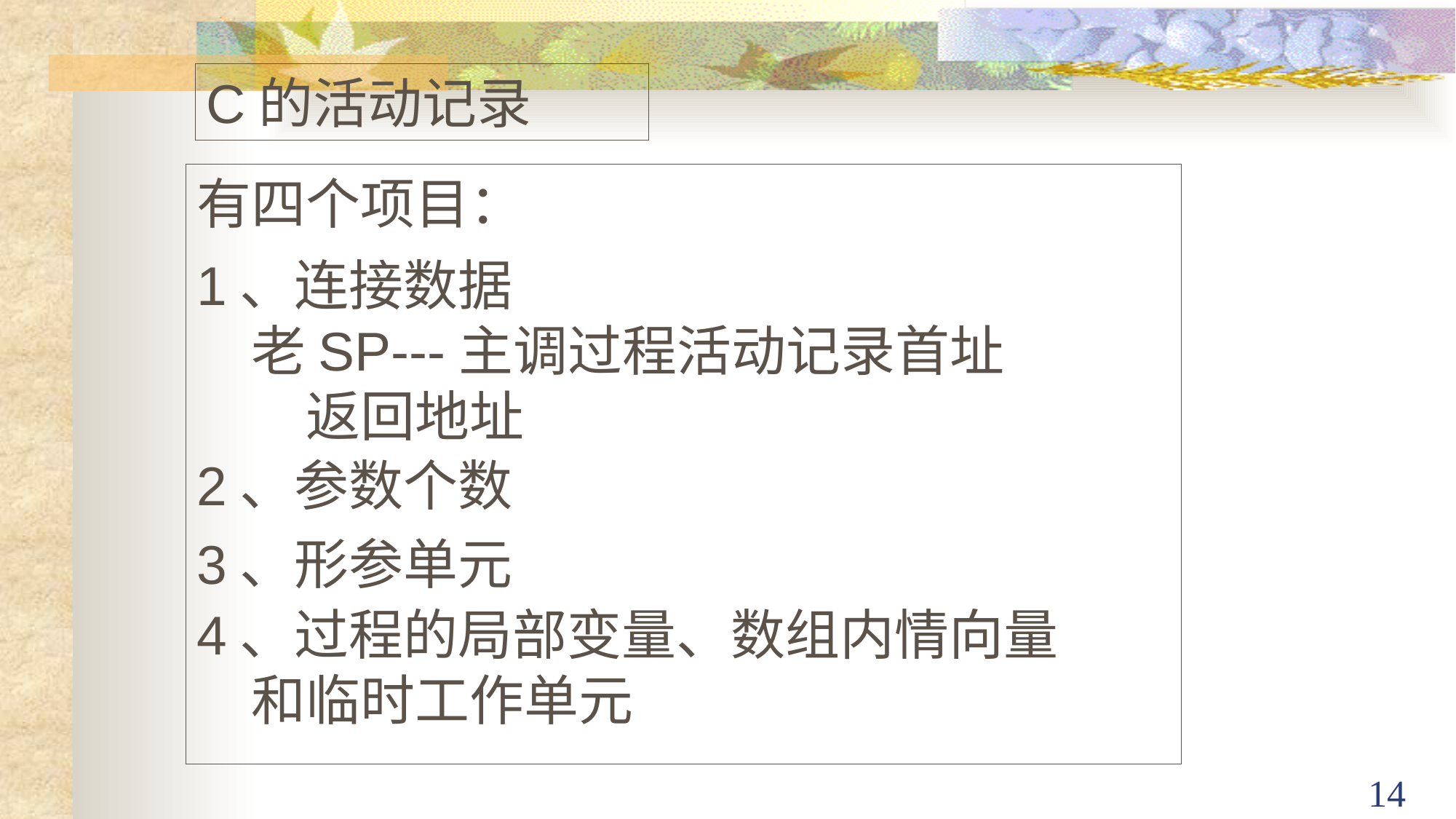

C的活动记录
有四个项目：

1、连接数据　　　　　　　　　       　　老SP---主调过程活动记录首址     　　　返回地址
2、参数个数
3、形参单元
4、过程的局部变量、数组内情向量　　和临时工作单元
14